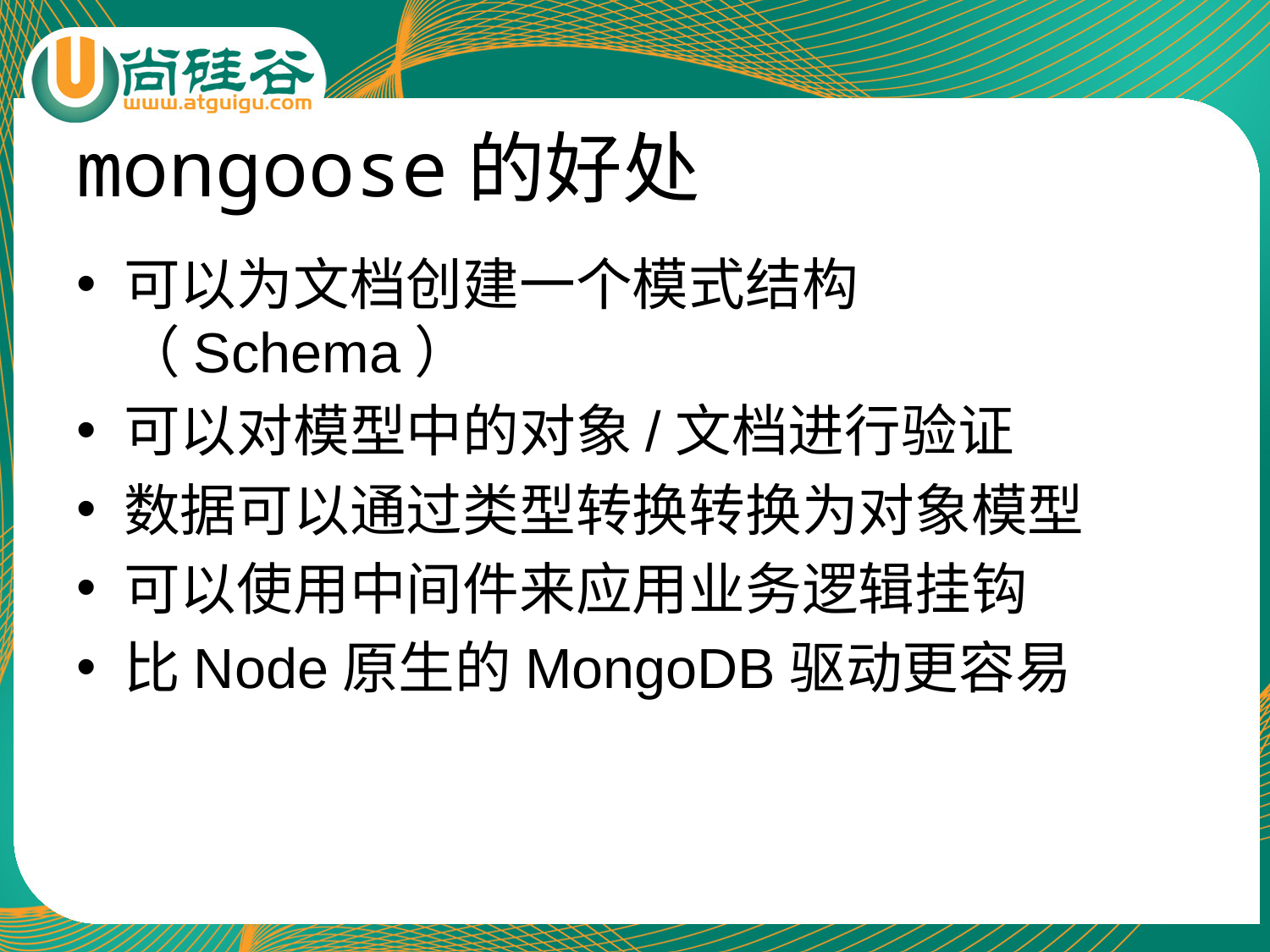

# mongoose的好处
可以为文档创建一个模式结构（Schema）
可以对模型中的对象/文档进行验证
数据可以通过类型转换转换为对象模型
可以使用中间件来应用业务逻辑挂钩
比Node原生的MongoDB驱动更容易